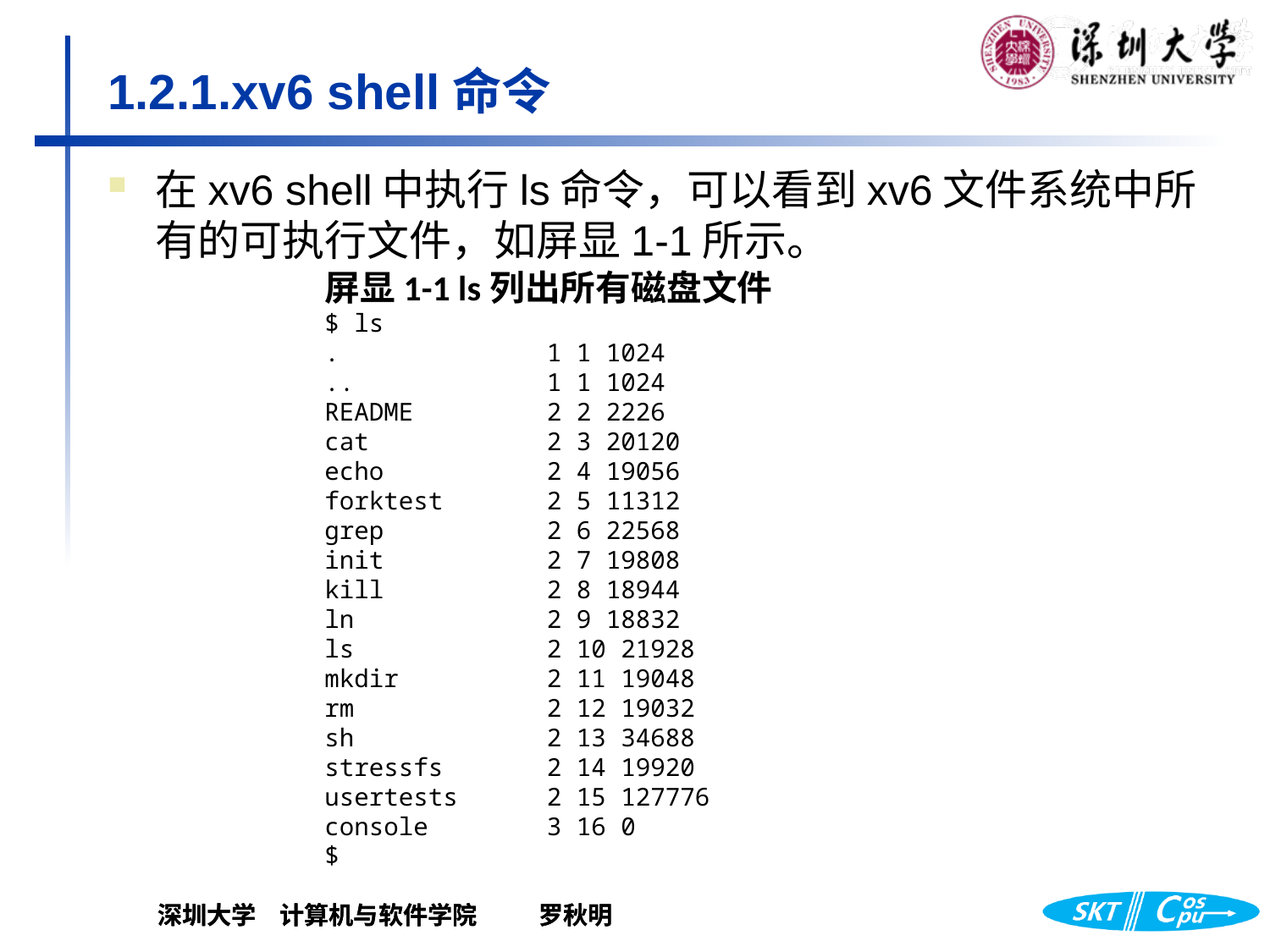

# 1.2.1.xv6 shell命令
在xv6 shell中执行ls命令，可以看到xv6文件系统中所有的可执行文件，如屏显1-1所示。
屏显1-1 ls列出所有磁盘文件
$ ls
.              1 1 1024
..             1 1 1024
README         2 2 2226
cat            2 3 20120
echo           2 4 19056
forktest       2 5 11312
grep           2 6 22568
init           2 7 19808
kill           2 8 18944
ln             2 9 18832
ls             2 10 21928
mkdir          2 11 19048
rm             2 12 19032
sh             2 13 34688
stressfs       2 14 19920
usertests      2 15 127776
console        3 16 0
$